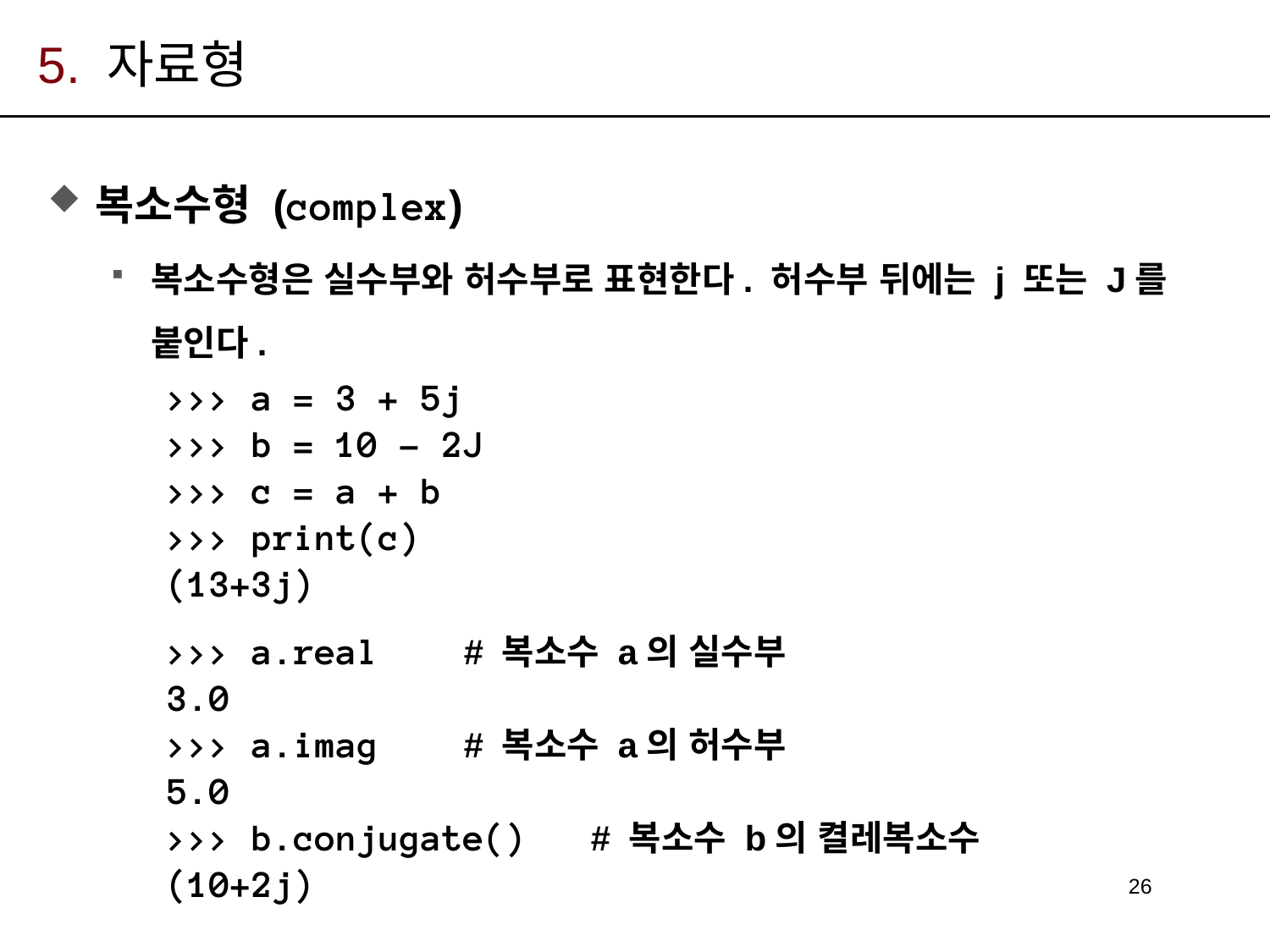

# 5. 자료형
복소수형 (complex)
복소수형은 실수부와 허수부로 표현한다. 허수부 뒤에는 j 또는 J를 붙인다.

>>> a = 3 + 5j
>>> b = 10 - 2J
>>> c = a + b
>>> print(c)
(13+3j)

>>> a.real    # 복소수 a의 실수부
3.0
>>> a.imag    # 복소수 a의 허수부
5.0
>>> b.conjugate()   # 복소수 b의 켤레복소수
(10+2j)
26